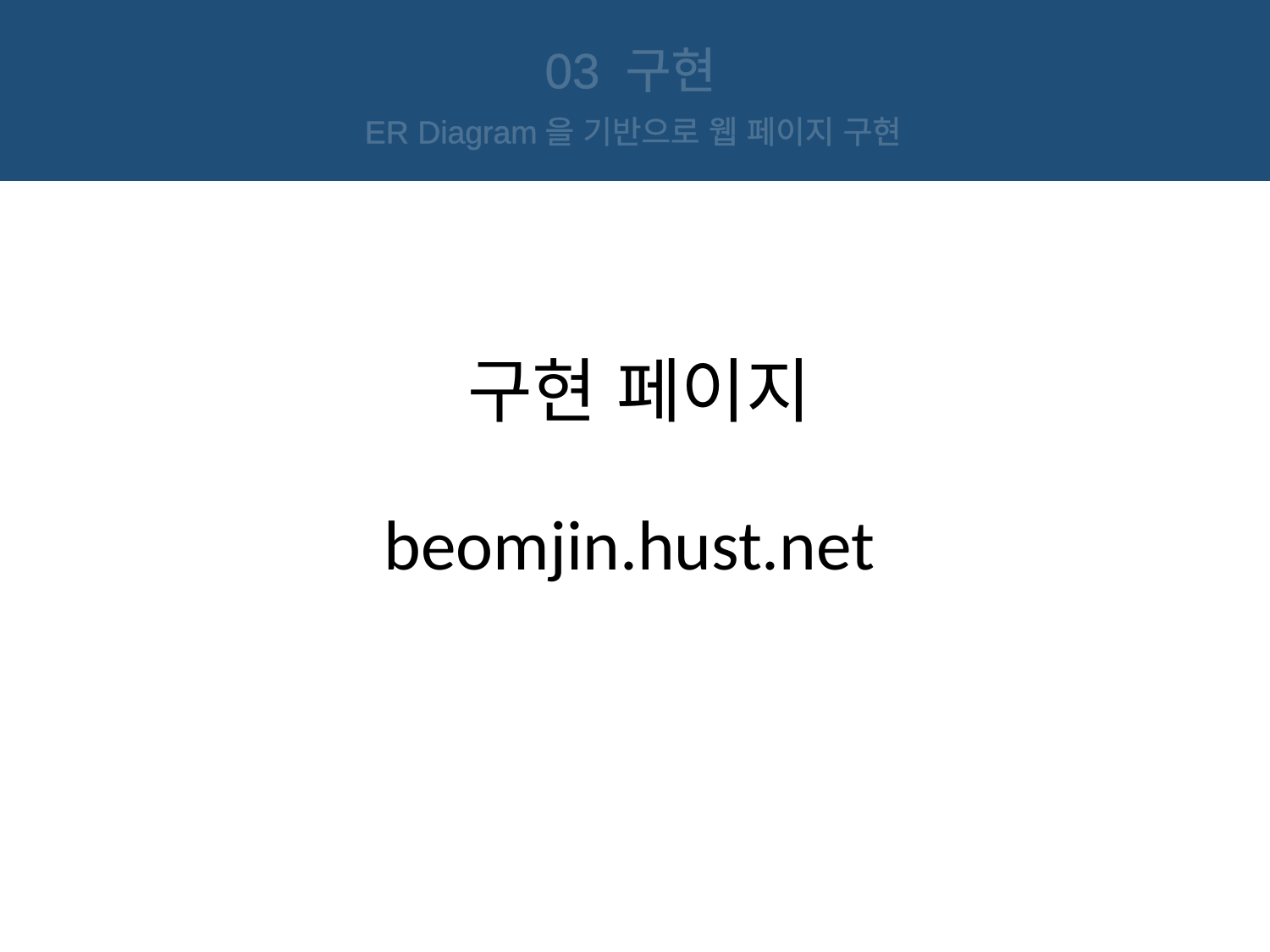

03 구현
ER Diagram을 기반으로 웹 페이지 구현
구현 페이지
beomjin.hust.net